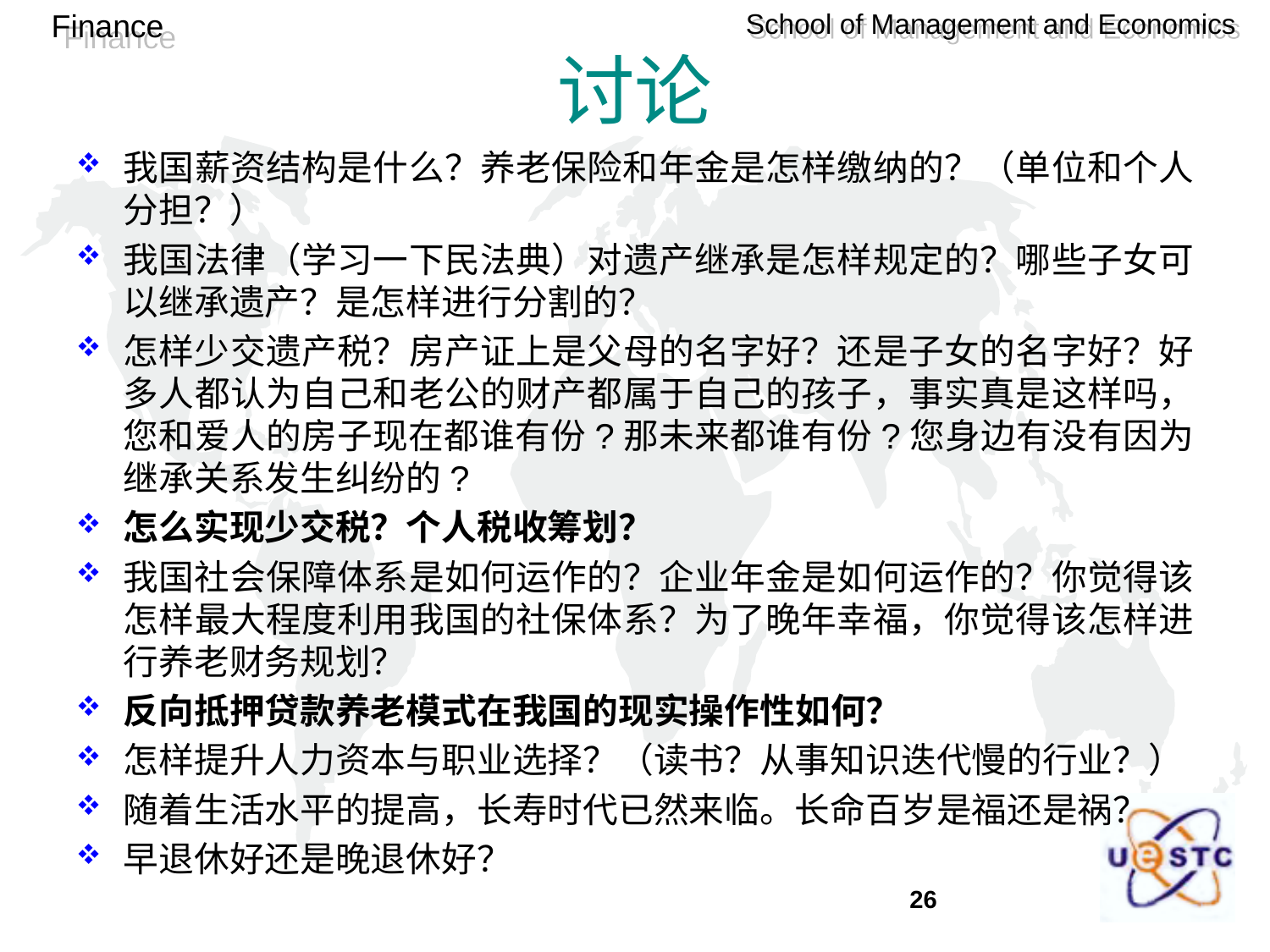

# 讨论
我国薪资结构是什么？养老保险和年金是怎样缴纳的？（单位和个人分担？）
我国法律（学习一下民法典）对遗产继承是怎样规定的？哪些子女可以继承遗产？是怎样进行分割的？
怎样少交遗产税？房产证上是父母的名字好？还是子女的名字好？好多人都认为自己和老公的财产都属于自己的孩子，事实真是这样吗，您和爱人的房子现在都谁有份?那未来都谁有份?您身边有没有因为继承关系发生纠纷的?
怎么实现少交税？个人税收筹划？
我国社会保障体系是如何运作的？企业年金是如何运作的？你觉得该怎样最大程度利用我国的社保体系？为了晚年幸福，你觉得该怎样进行养老财务规划？
反向抵押贷款养老模式在我国的现实操作性如何？
怎样提升人力资本与职业选择？（读书？从事知识迭代慢的行业？）
随着生活水平的提高，长寿时代已然来临。长命百岁是福还是祸？
早退休好还是晚退休好？